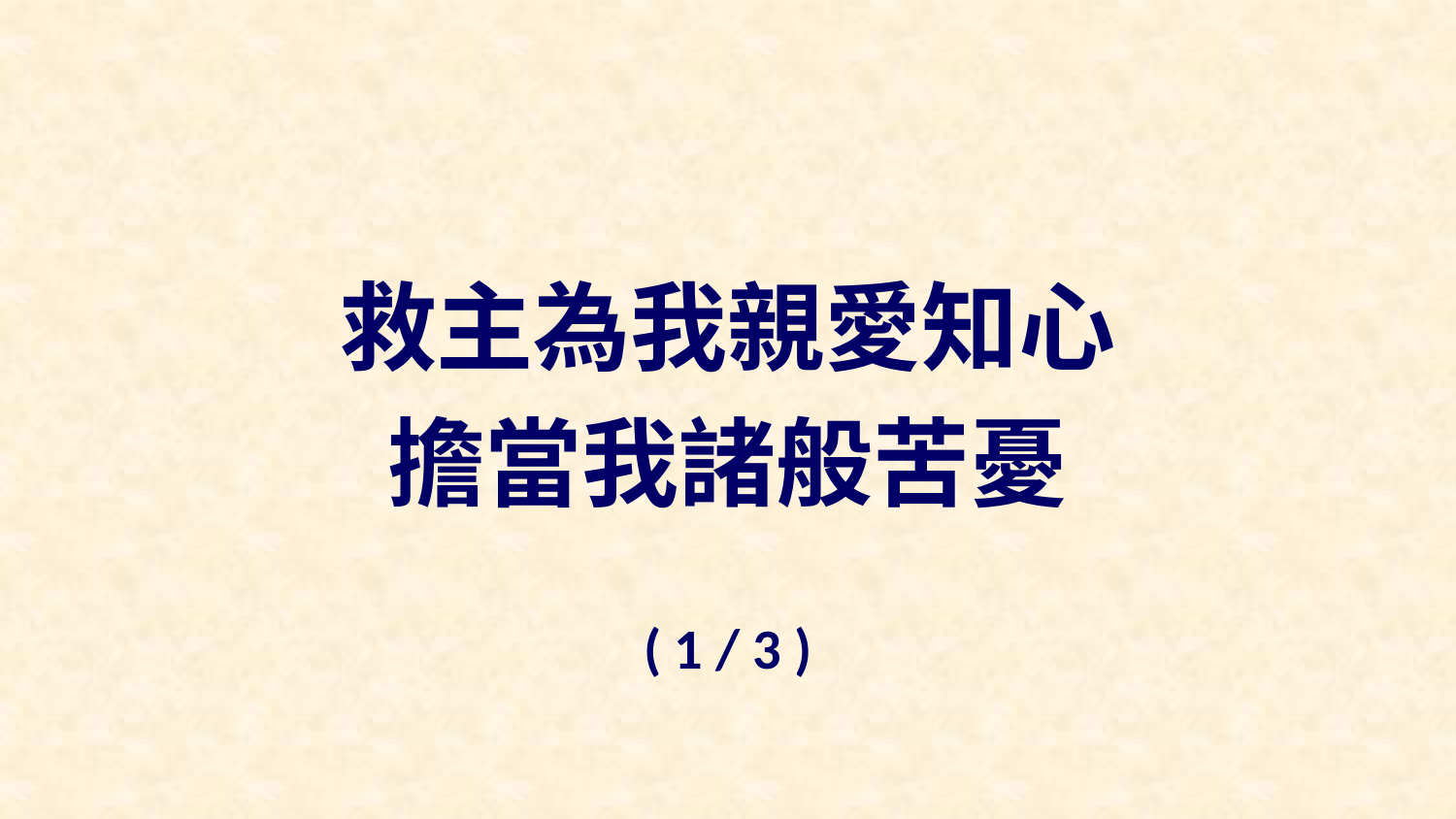

救主為我親愛知心
擔當我諸般苦憂
( 1 / 3 )